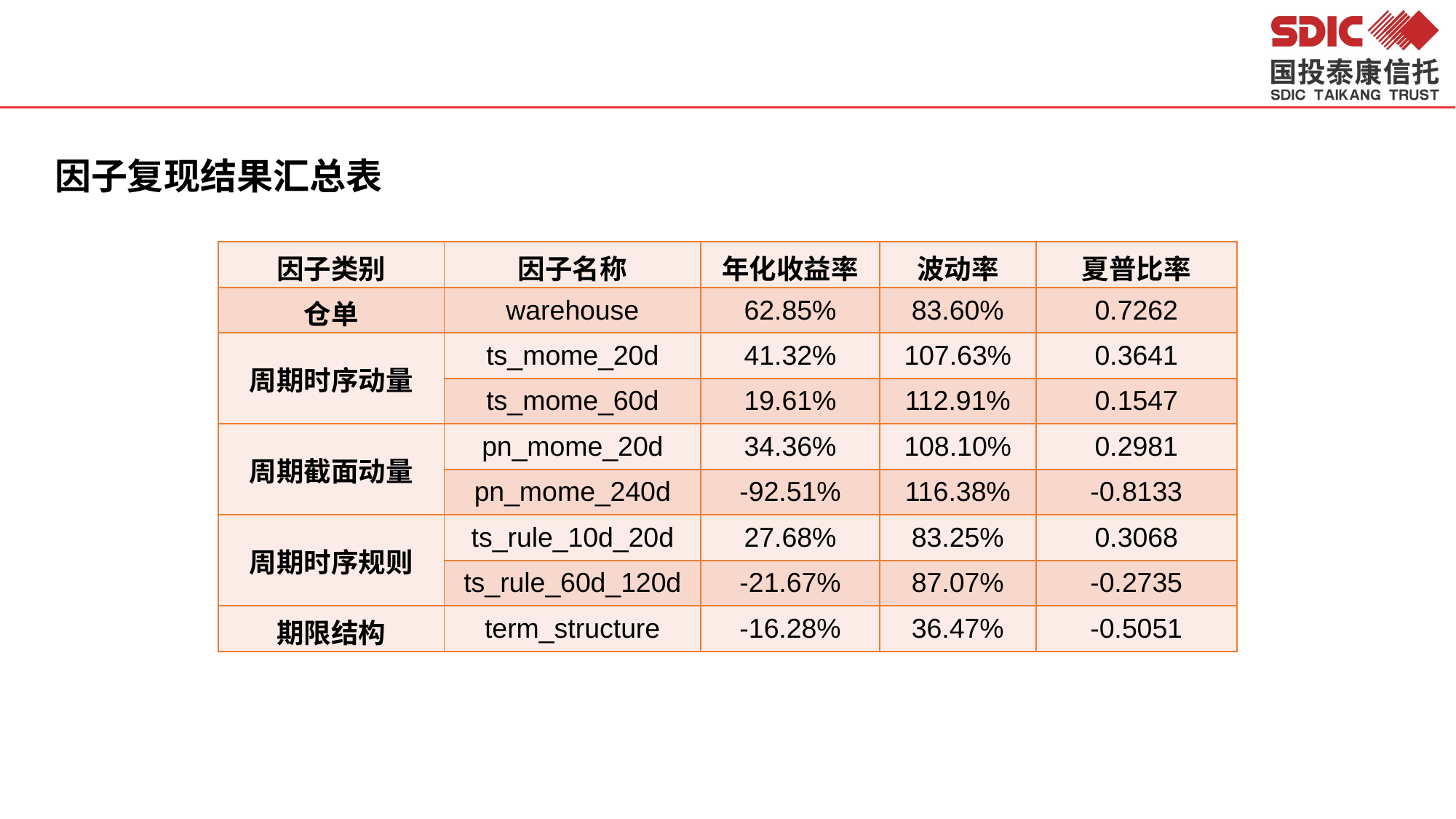

因子复现结果汇总表
| 因子类别 | 因子名称 | 年化收益率 | 波动率 | 夏普比率 |
| --- | --- | --- | --- | --- |
| 仓单 | warehouse | 62.85% | 83.60% | 0.7262 |
| 周期时序动量 | ts\_mome\_20d | 41.32% | 107.63% | 0.3641 |
|  | ts\_mome\_60d | 19.61% | 112.91% | 0.1547 |
| 周期截面动量 | pn\_mome\_20d | 34.36% | 108.10% | 0.2981 |
|  | pn\_mome\_240d | -92.51% | 116.38% | -0.8133 |
| 周期时序规则 | ts\_rule\_10d\_20d | 27.68% | 83.25% | 0.3068 |
|  | ts\_rule\_60d\_120d | -21.67% | 87.07% | -0.2735 |
| 期限结构 | term\_structure | -16.28% | 36.47% | -0.5051 |
运营中心实习工作总结
LSTM分类器-风格择时策略
—— 李祎